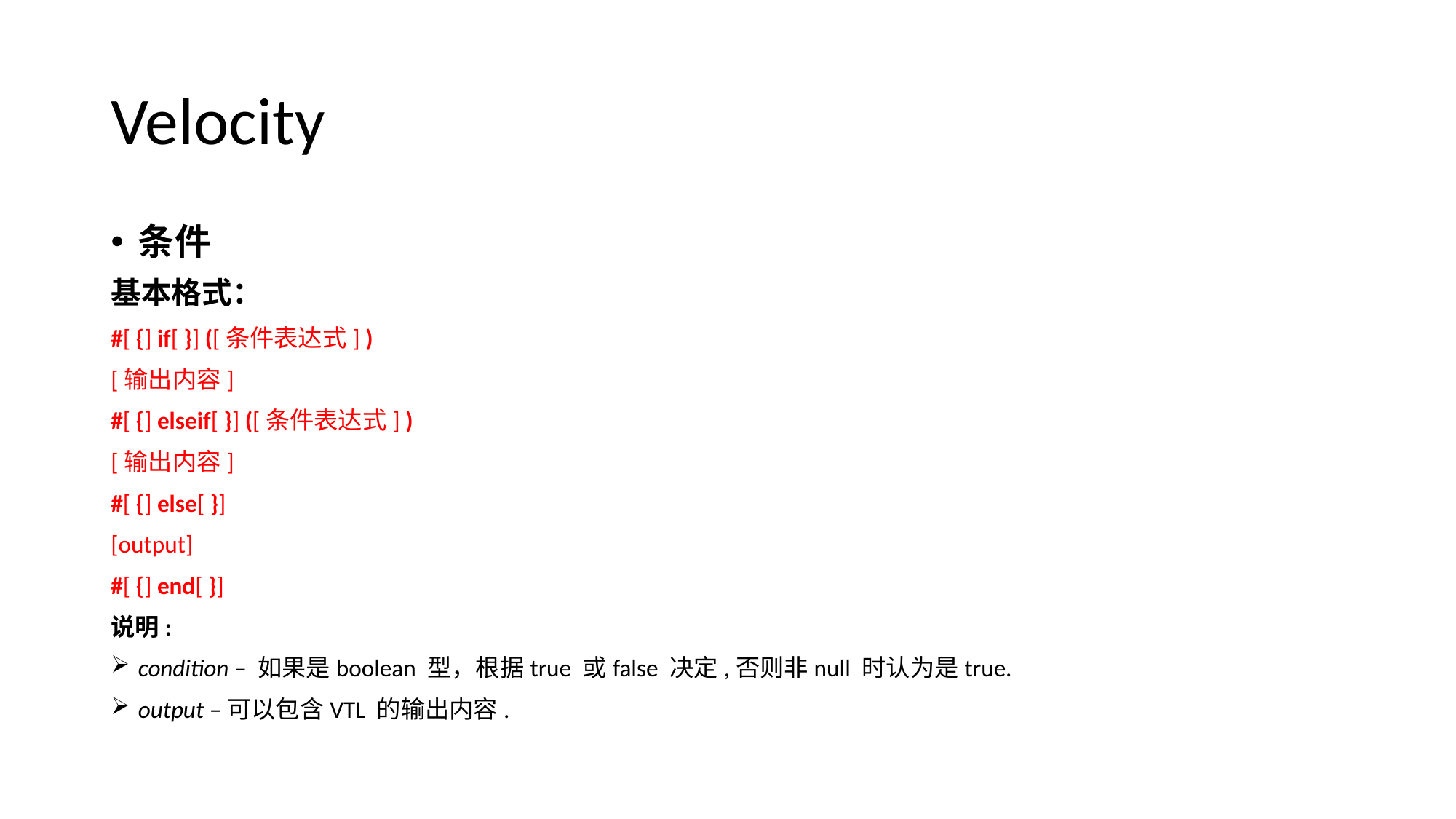

# Velocity
条件
基本格式：
#[ {] if[ }] ([条件表达式] )
[输出内容]
#[ {] elseif[ }] ([条件表达式] )
[输出内容]
#[ {] else[ }]
[output]
#[ {] end[ }]
说明:
condition – 如果是boolean 型，根据true 或false 决定,否则非null 时认为是true.
output –可以包含VTL 的输出内容.